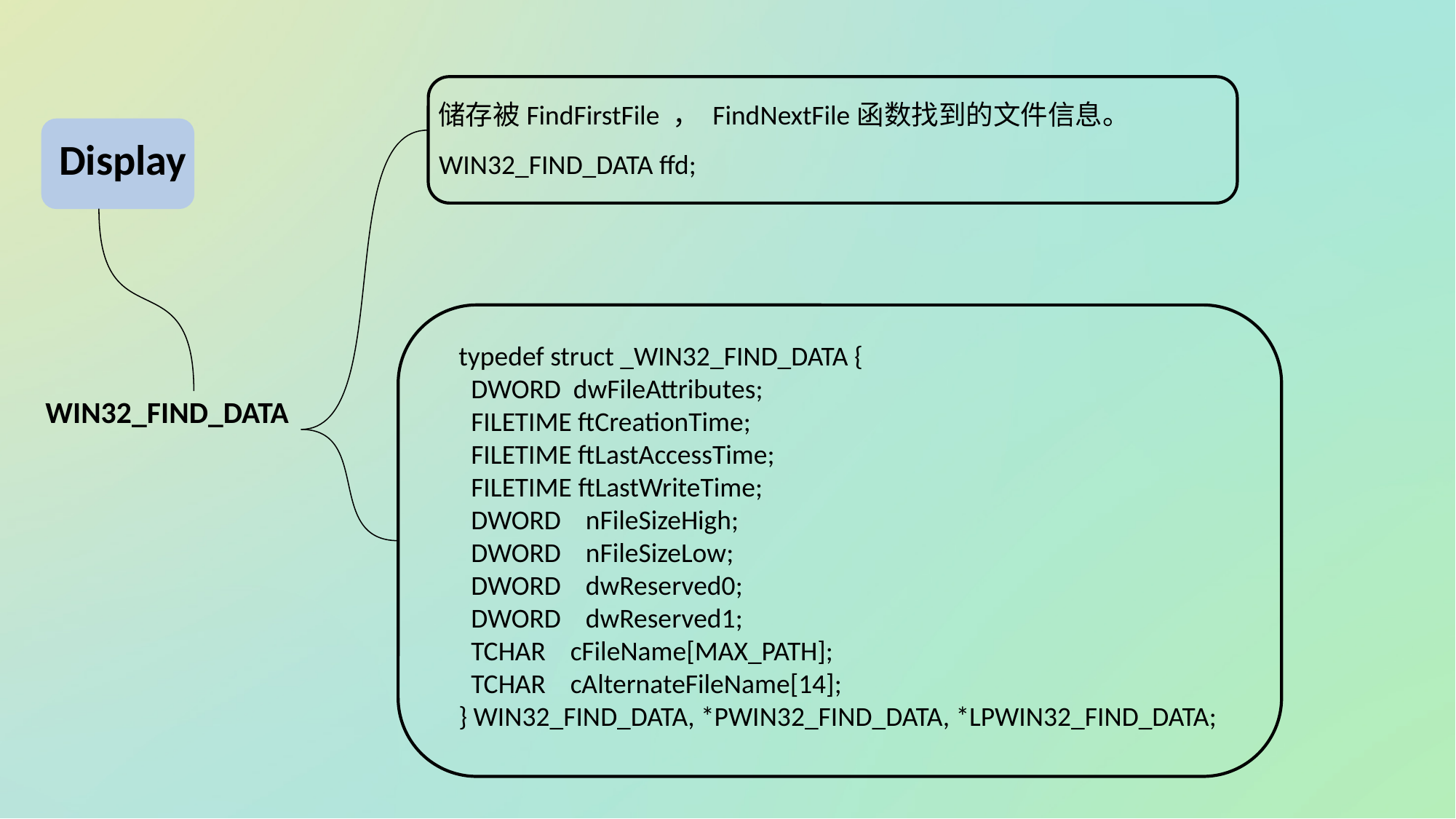

储存被FindFirstFile ， FindNextFile函数找到的文件信息。

Display
	WIN32_FIND_DATA ffd;

typedef struct _WIN32_FIND_DATA {
  DWORD  dwFileAttributes;
  FILETIME ftCreationTime;
  FILETIME ftLastAccessTime;
  FILETIME ftLastWriteTime;
  DWORD    nFileSizeHigh;
  DWORD    nFileSizeLow;
  DWORD    dwReserved0;
  DWORD    dwReserved1;
  TCHAR    cFileName[MAX_PATH];
  TCHAR    cAlternateFileName[14];
} WIN32_FIND_DATA, *PWIN32_FIND_DATA, *LPWIN32_FIND_DATA;
WIN32_FIND_DATA